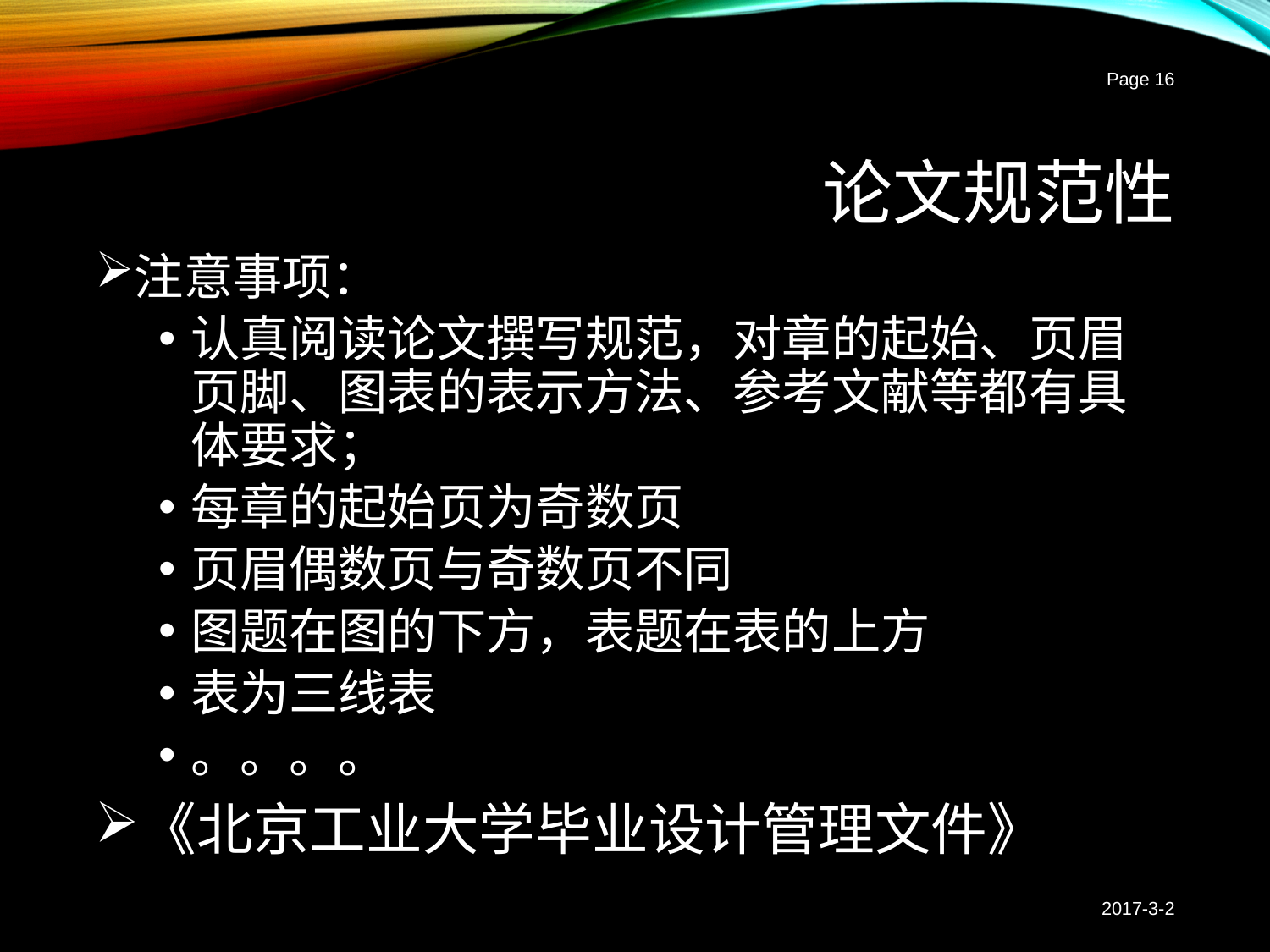

Page 16
# 论文规范性
注意事项：
认真阅读论文撰写规范，对章的起始、页眉页脚、图表的表示方法、参考文献等都有具体要求；
每章的起始页为奇数页
页眉偶数页与奇数页不同
图题在图的下方，表题在表的上方
表为三线表
。。。。
《北京工业大学毕业设计管理文件》
2017-3-2